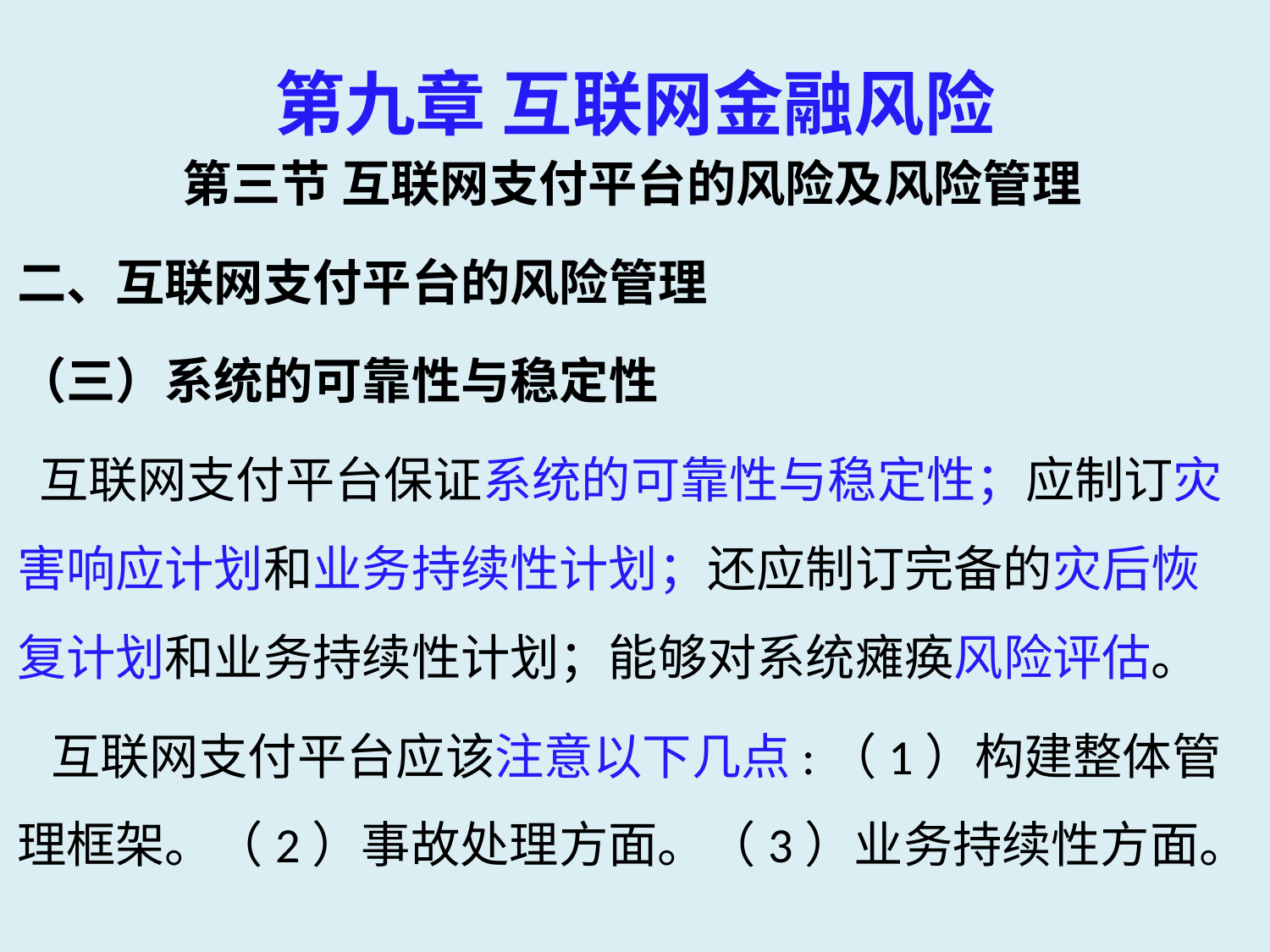

# 第九章 互联网金融风险
第三节 互联网支付平台的风险及风险管理
二、互联网支付平台的风险管理
（三）系统的可靠性与稳定性
  互联网支付平台保证系统的可靠性与稳定性；应制订灾害响应计划和业务持续性计划；还应制订完备的灾后恢复计划和业务持续性计划；能够对系统瘫痪风险评估。
  互联网支付平台应该注意以下几点:（1）构建整体管理框架。（2）事故处理方面。（3）业务持续性方面。

36